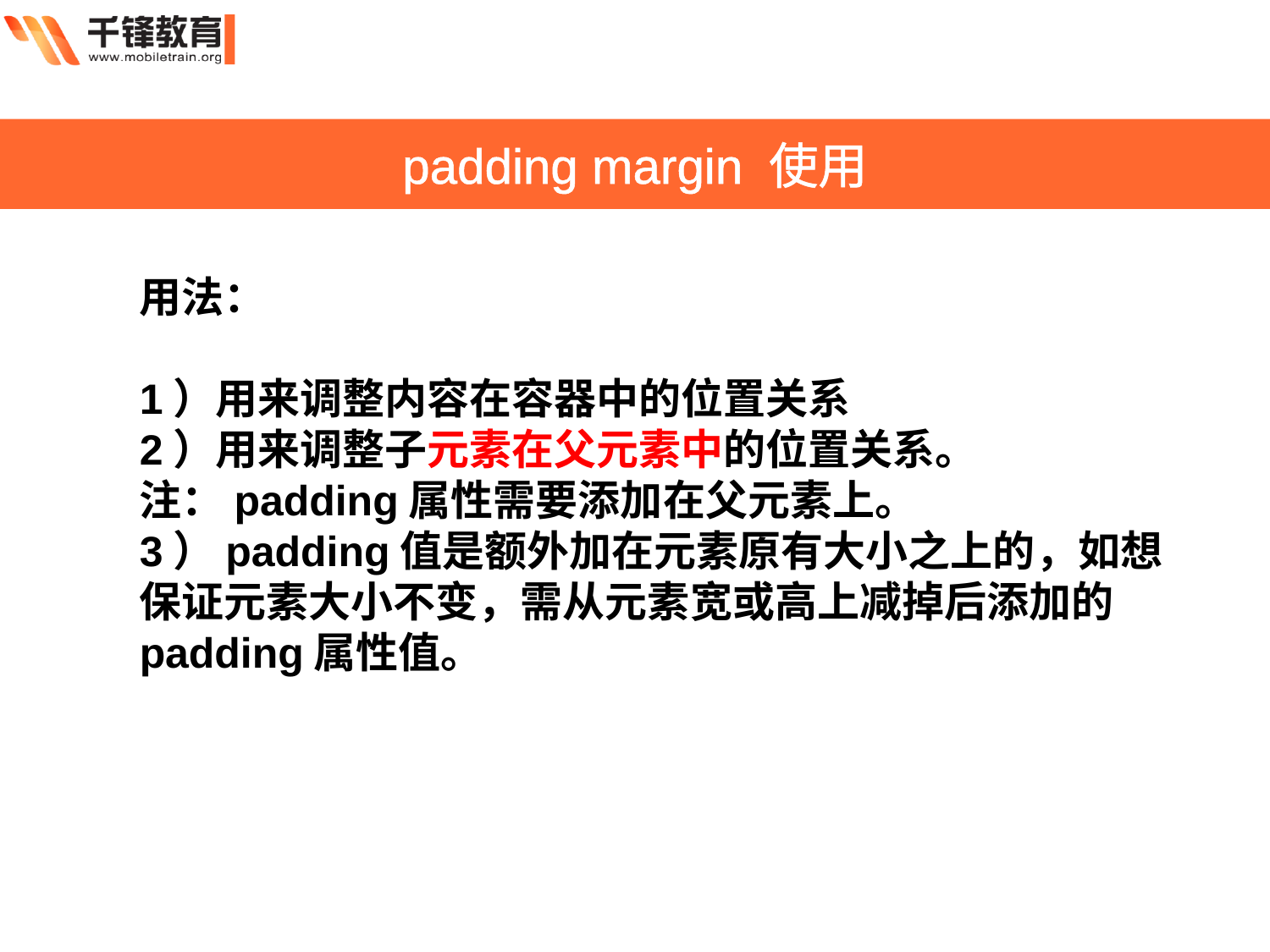

padding margin 使用
用法：

1）用来调整内容在容器中的位置关系
2）用来调整子元素在父元素中的位置关系。
注：padding属性需要添加在父元素上。
3）padding值是额外加在元素原有大小之上的，如想保证元素大小不变，需从元素宽或高上减掉后添加的padding属性值。